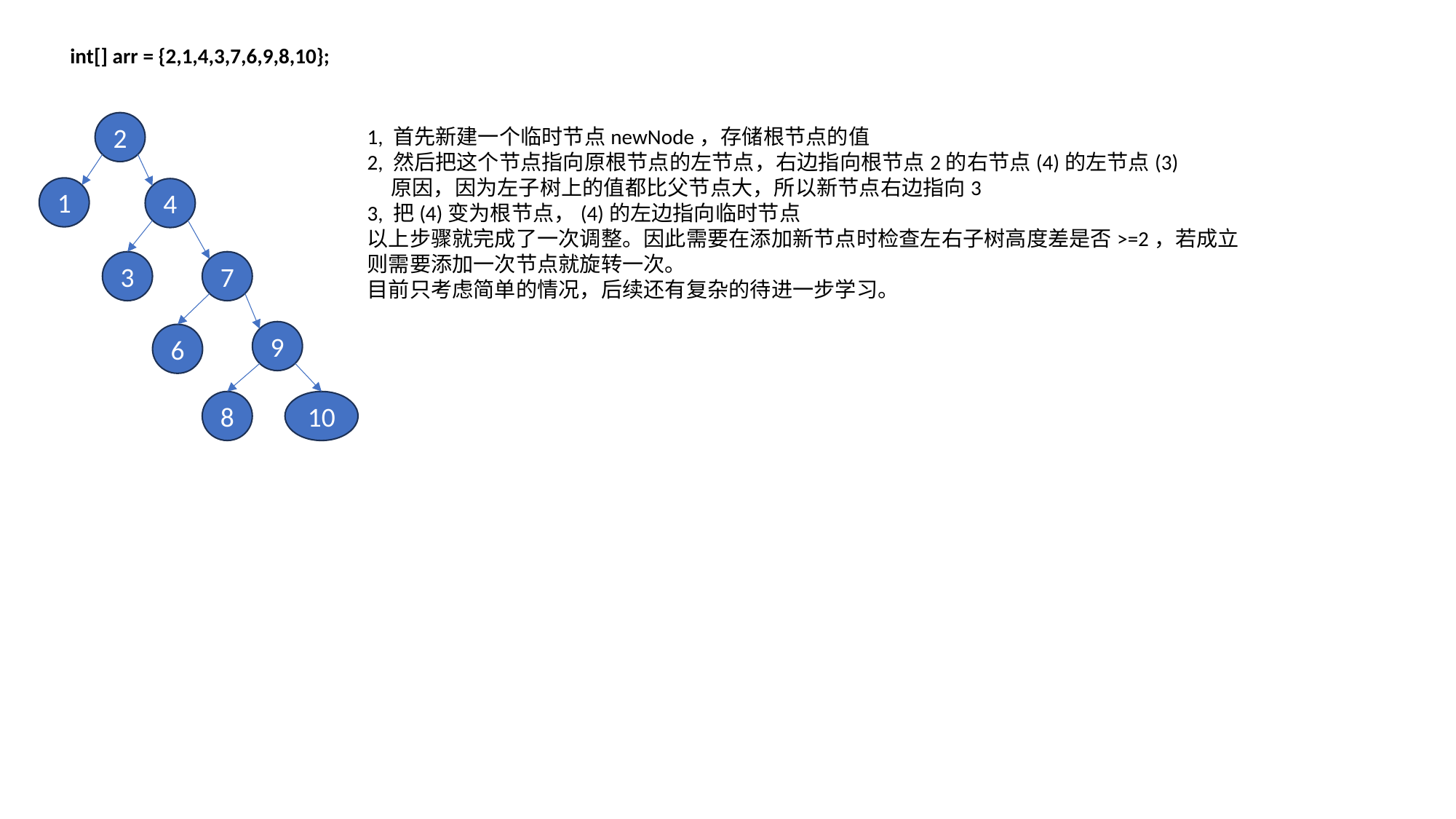

int[] arr = {2,1,4,3,7,6,9,8,10};
2
1, 首先新建一个临时节点newNode，存储根节点的值
2, 然后把这个节点指向原根节点的左节点，右边指向根节点2的右节点(4)的左节点(3)
    原因，因为左子树上的值都比父节点大，所以新节点右边指向3
3, 把(4)变为根节点，(4)的左边指向临时节点
以上步骤就完成了一次调整。因此需要在添加新节点时检查左右子树高度差是否>=2，若成立
则需要添加一次节点就旋转一次。
目前只考虑简单的情况，后续还有复杂的待进一步学习。
1
4
7
3
9
6
8
10